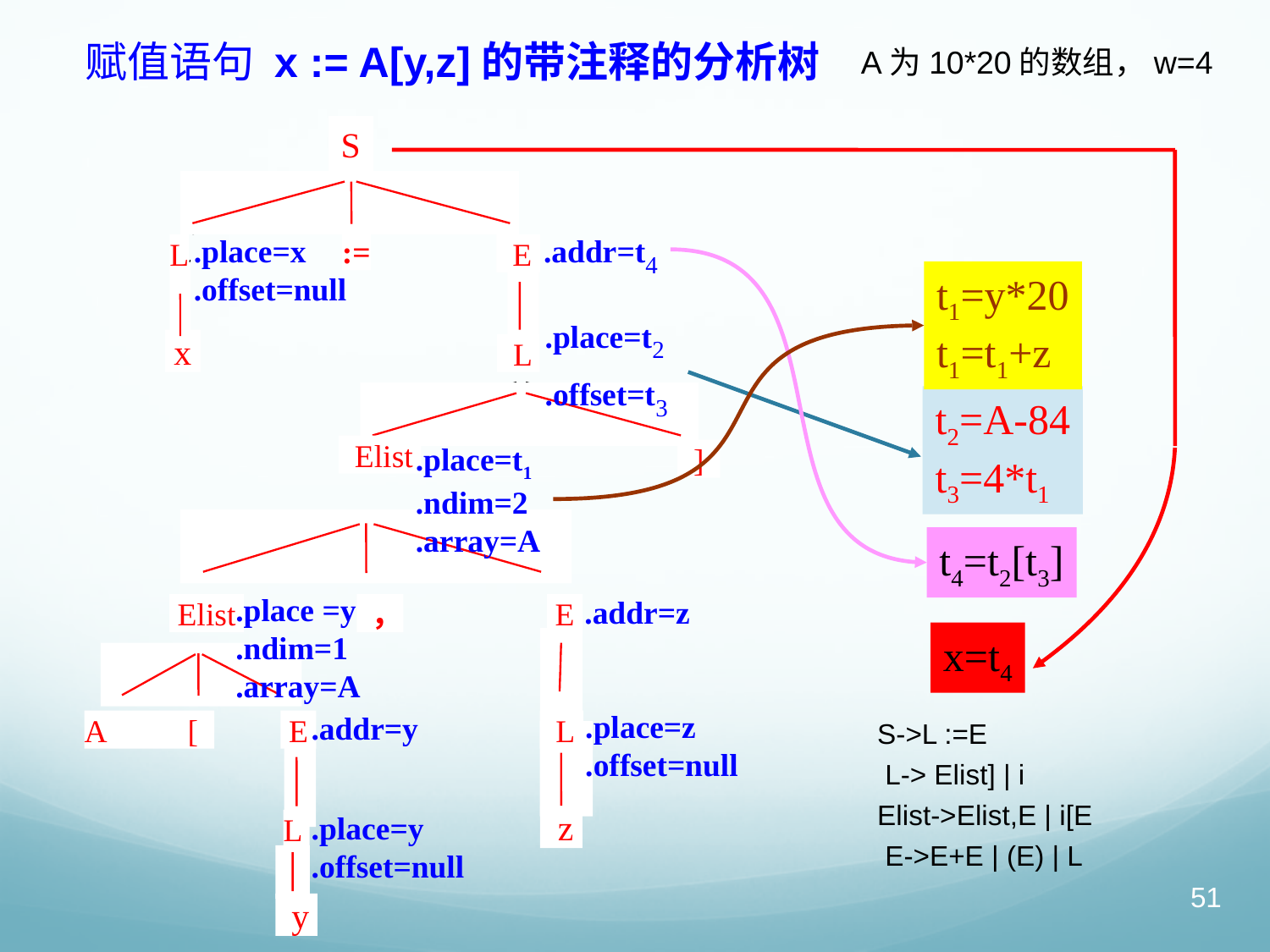

# 赋值语句 x := A[y,z]的带注释的分析树
A为10*20的数组，w=4
S

S

L
:=
 E

x
 L

Elist                                   ]

Elist               ，                    E

A        [            E                               L

  z

L

 y

x=t4
.addr=t4
.place=x
.offset=null
:=
L

  E

t4=t2[t3]
t1=y*20
t1=t1+z
.place=t2
.offset=t3
 x
  L

t2=A-84
t3=4*t1
.place=t1
.ndim=2
.array=A
  Elist

  ]
.place =y
.ndim=1
.array=A
.addr=z
 Elist

 ，
 E

.place=z
.offset=null
.addr=y
S->L :=E
 L-> Elist] | i
Elist->Elist,E | i[E
 E->E+E | (E) | L
A          [
 E

  L

.place=y
.offset=null
  z
L

51
  y